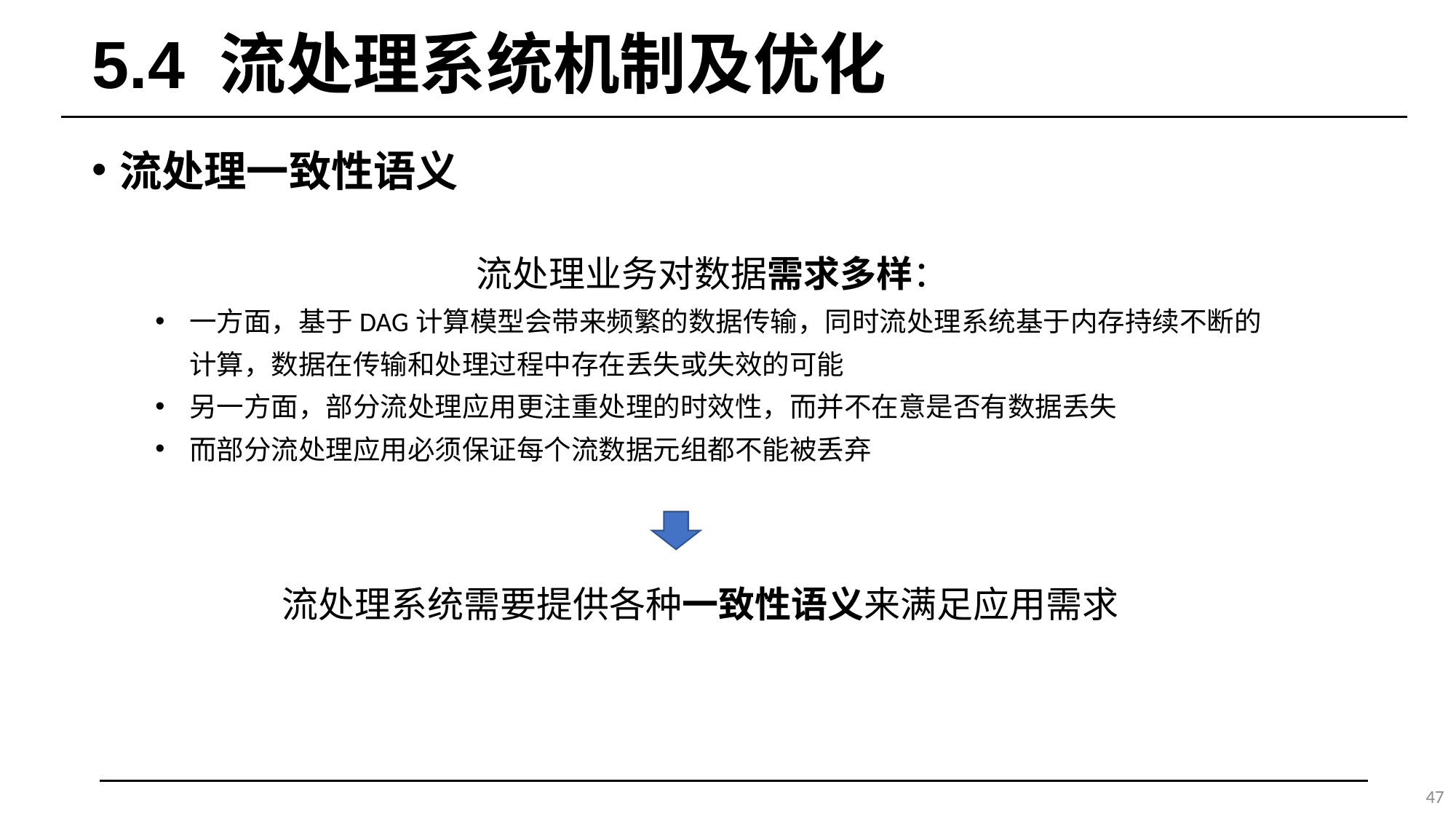

# 5.4 流处理系统机制及优化
流处理一致性语义
流处理业务对数据需求多样：
一方面，基于DAG计算模型会带来频繁的数据传输，同时流处理系统基于内存持续不断的计算，数据在传输和处理过程中存在丢失或失效的可能
另一方面，部分流处理应用更注重处理的时效性，而并不在意是否有数据丢失
而部分流处理应用必须保证每个流数据元组都不能被丢弃

流处理系统需要提供各种一致性语义来满足应用需求
47